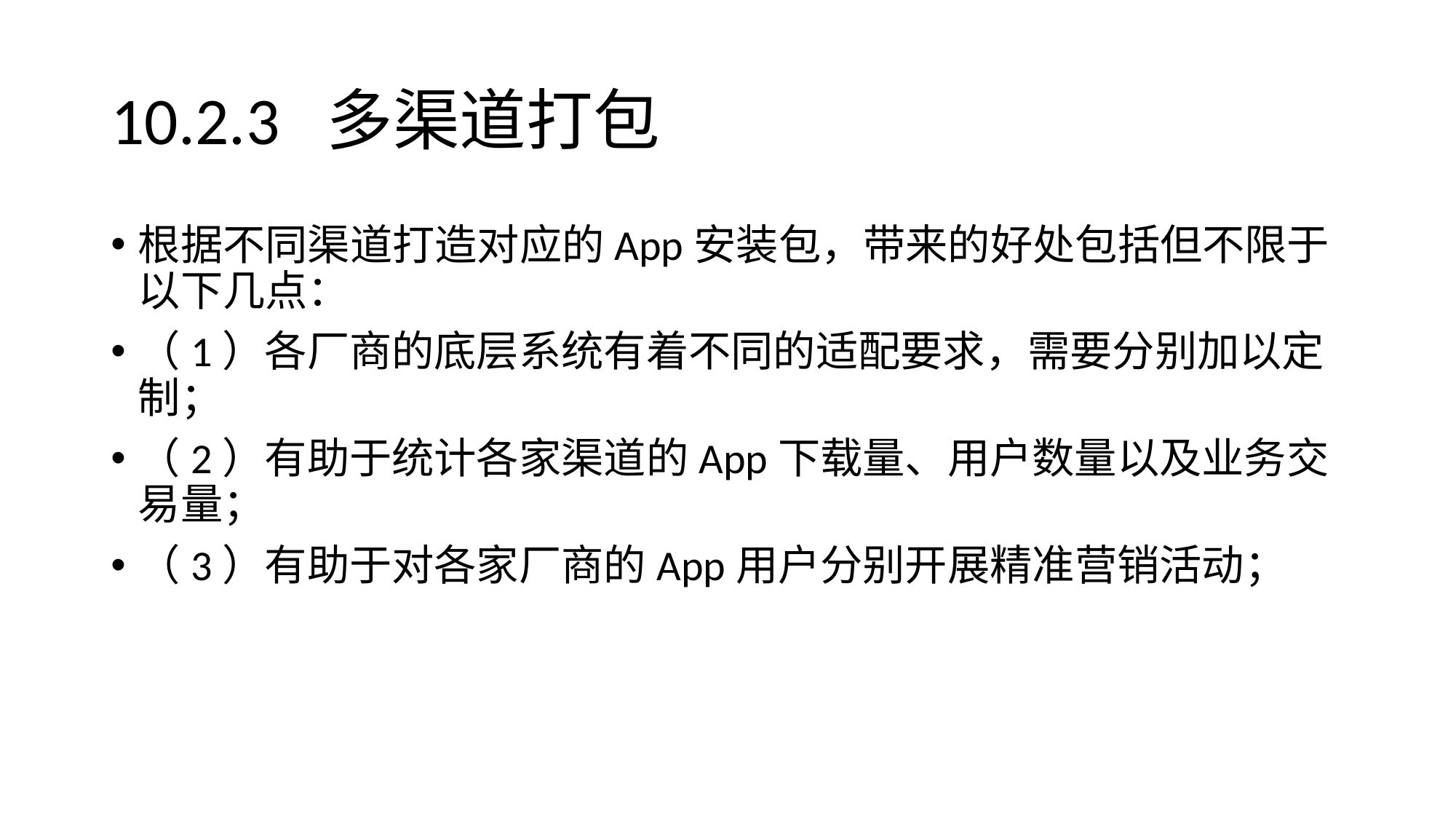

# 10.2.3  多渠道打包
根据不同渠道打造对应的App安装包，带来的好处包括但不限于以下几点：
（1）各厂商的底层系统有着不同的适配要求，需要分别加以定制；
（2）有助于统计各家渠道的App下载量、用户数量以及业务交易量；
（3）有助于对各家厂商的App用户分别开展精准营销活动；